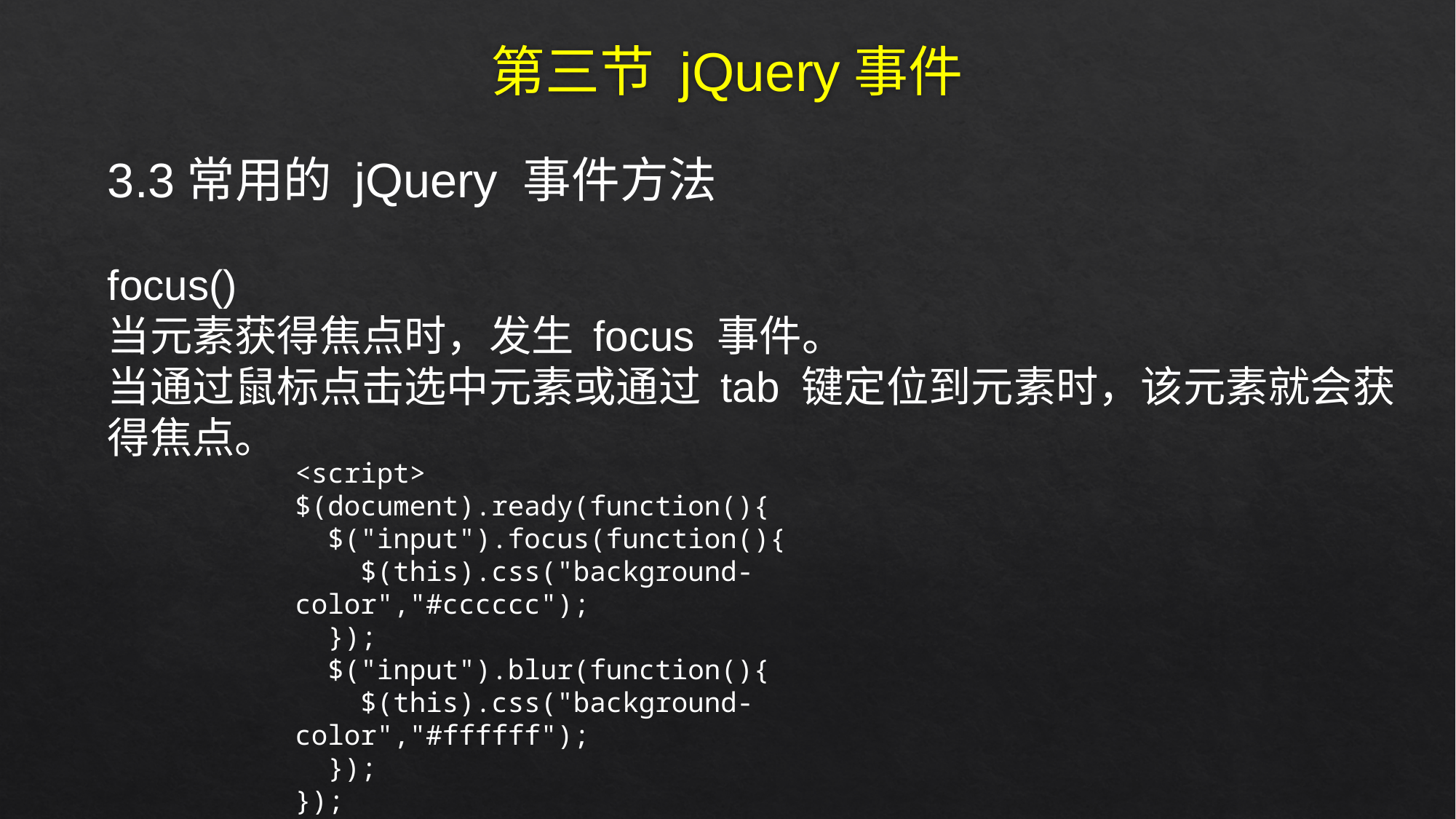

# 第三节 jQuery事件
3.3常用的 jQuery 事件方法

focus()
当元素获得焦点时，发生 focus 事件。
当通过鼠标点击选中元素或通过 tab 键定位到元素时，该元素就会获
得焦点。

<script>
$(document).ready(function(){
  $("input").focus(function(){
    $(this).css("background-color","#cccccc");
  });
  $("input").blur(function(){
    $(this).css("background-color","#ffffff");
  });
});
</script>
</head>
<body>

Name: <input type="text" name="fullname"><br>
Email: <input type="text" name="email">

</body>